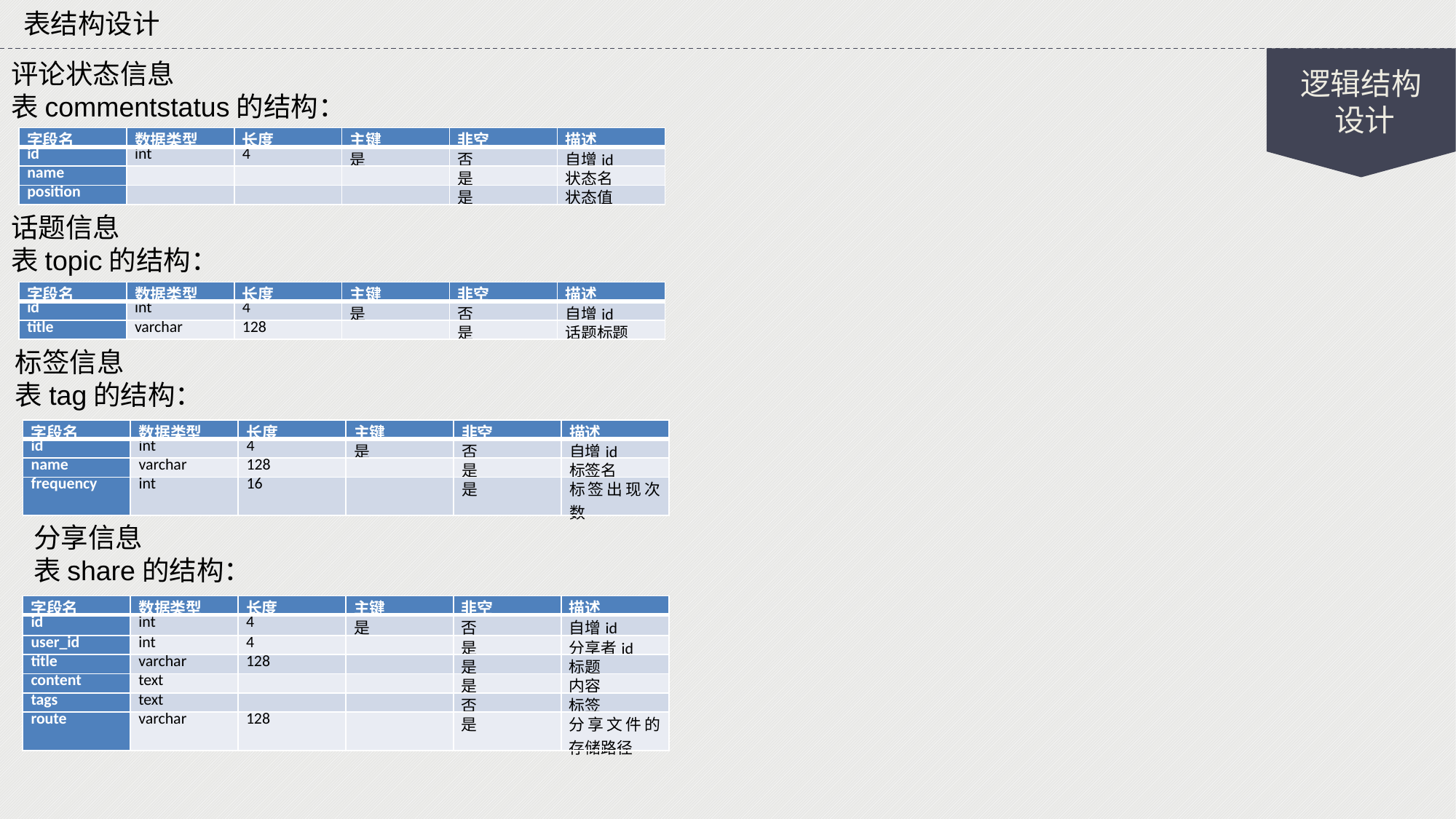

表结构设计

评论状态信息
表commentstatus的结构：
逻辑结构
    设计

| 字段名 | 数据类型 | 长度 | 主键 | 非空 | 描述 |
| --- | --- | --- | --- | --- | --- |
| id | int | 4 | 是 | 否 | 自增id |
| name |  |  |  | 是 | 状态名 |
| position |  |  |  | 是 | 状态值 |
话题信息
表topic的结构：
| 字段名 | 数据类型 | 长度 | 主键 | 非空 | 描述 |
| --- | --- | --- | --- | --- | --- |
| id | int | 4 | 是 | 否 | 自增id |
| title | varchar | 128 |  | 是 | 话题标题 |
标签信息
表tag的结构：
| 字段名 | 数据类型 | 长度 | 主键 | 非空 | 描述 |
| --- | --- | --- | --- | --- | --- |
| id | int | 4 | 是 | 否 | 自增id |
| name | varchar | 128 |  | 是 | 标签名 |
| frequency | int | 16 |  | 是 | 标签出现次数 |
分享信息
表share的结构：
| 字段名 | 数据类型 | 长度 | 主键 | 非空 | 描述 |
| --- | --- | --- | --- | --- | --- |
| id | int | 4 | 是 | 否 | 自增id |
| user\_id | int | 4 |  | 是 | 分享者id |
| title | varchar | 128 |  | 是 | 标题 |
| content | text |  |  | 是 | 内容 |
| tags | text |  |  | 否 | 标签 |
| route | varchar | 128 |  | 是 | 分享文件的存储路径 |